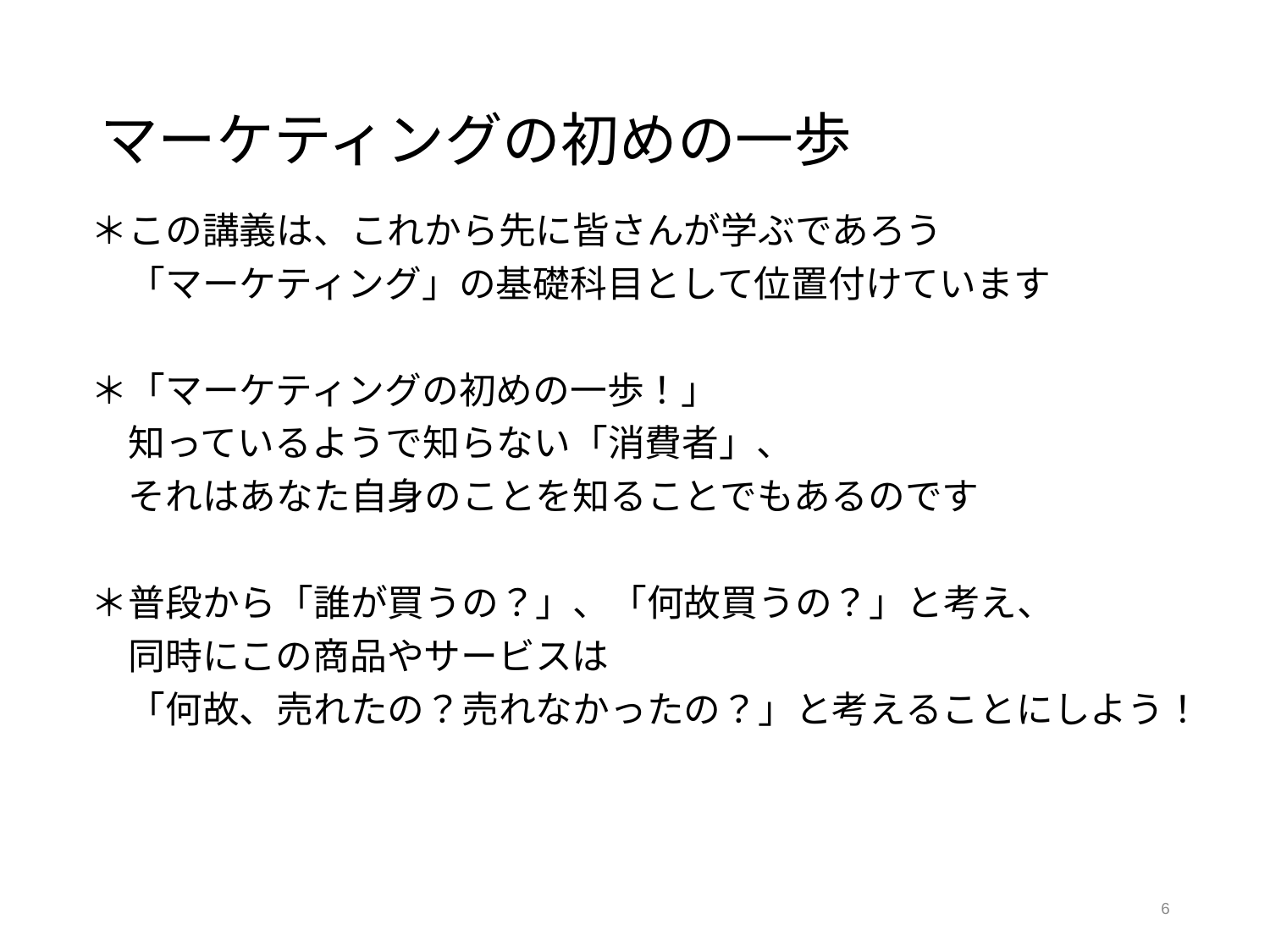

# マーケティングの初めの一歩
＊この講義は、これから先に皆さんが学ぶであろう
　「マーケティング」の基礎科目として位置付けています

＊「マーケティングの初めの一歩！」
　知っているようで知らない「消費者」、
　それはあなた自身のことを知ることでもあるのです

＊普段から「誰が買うの？」、「何故買うの？」と考え、
　同時にこの商品やサービスは
　「何故、売れたの？売れなかったの？」と考えることにしよう！
6